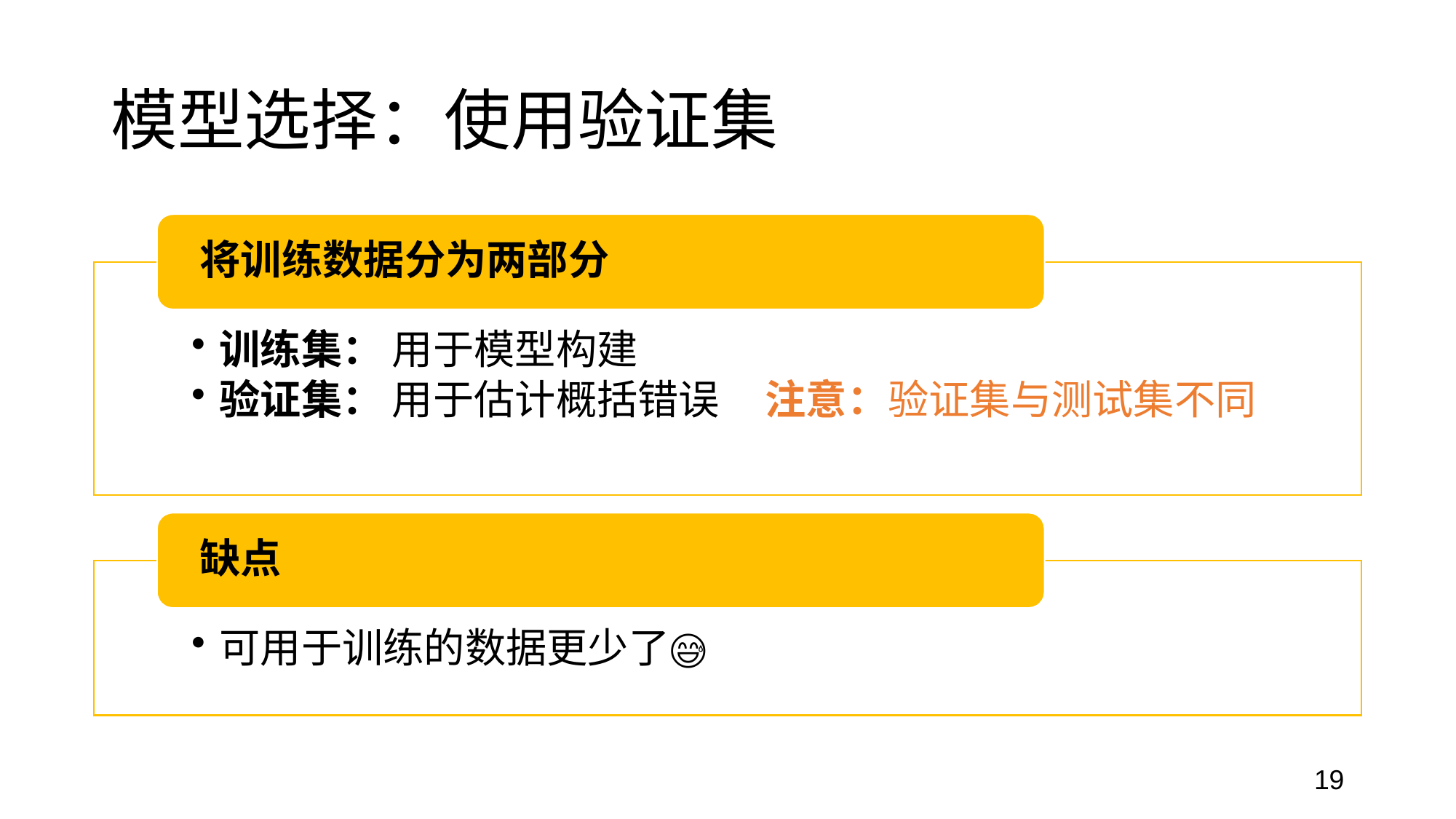

# 模型选择：使用验证集
训练集： 用于模型构建
验证集： 用于估计概括错误	注意：验证集与测试集不同
将训练数据分为两部分
可用于训练的数据更少了😅
缺点
19